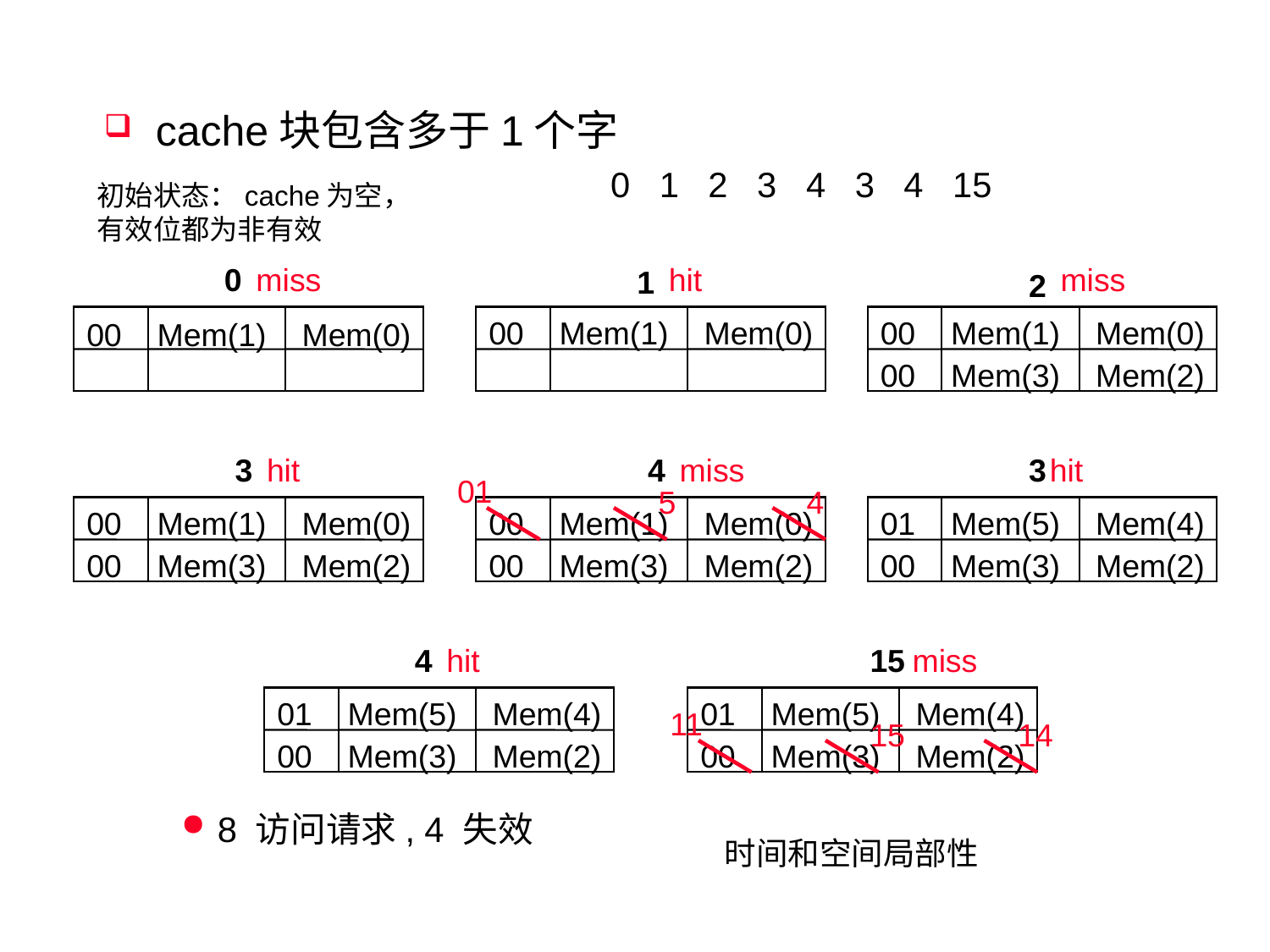

cache块包含多于1个字
                          0   1   2   3   4   3   4   15
初始状态：cache为空，
有效位都为非有效
0

miss
hit
miss
1

2

00    Mem(1)    Mem(0)
00    Mem(1)    Mem(0)
00    Mem(1)    Mem(0)
00    Mem(3)    Mem(2)
3

hit
4

miss
3

hit
01
5
4

00    Mem(1)    Mem(0)
00    Mem(1)    Mem(0)
01    Mem(5)    Mem(4)
00    Mem(3)    Mem(2)
00    Mem(3)    Mem(2)
00    Mem(3)    Mem(2)
4

hit
15

miss
01    Mem(5)    Mem(4)
01    Mem(5)    Mem(4)
11
15
14

00    Mem(3)    Mem(2)
00    Mem(3)    Mem(2)
8 访问请求, 4 失效
时间和空间局部性